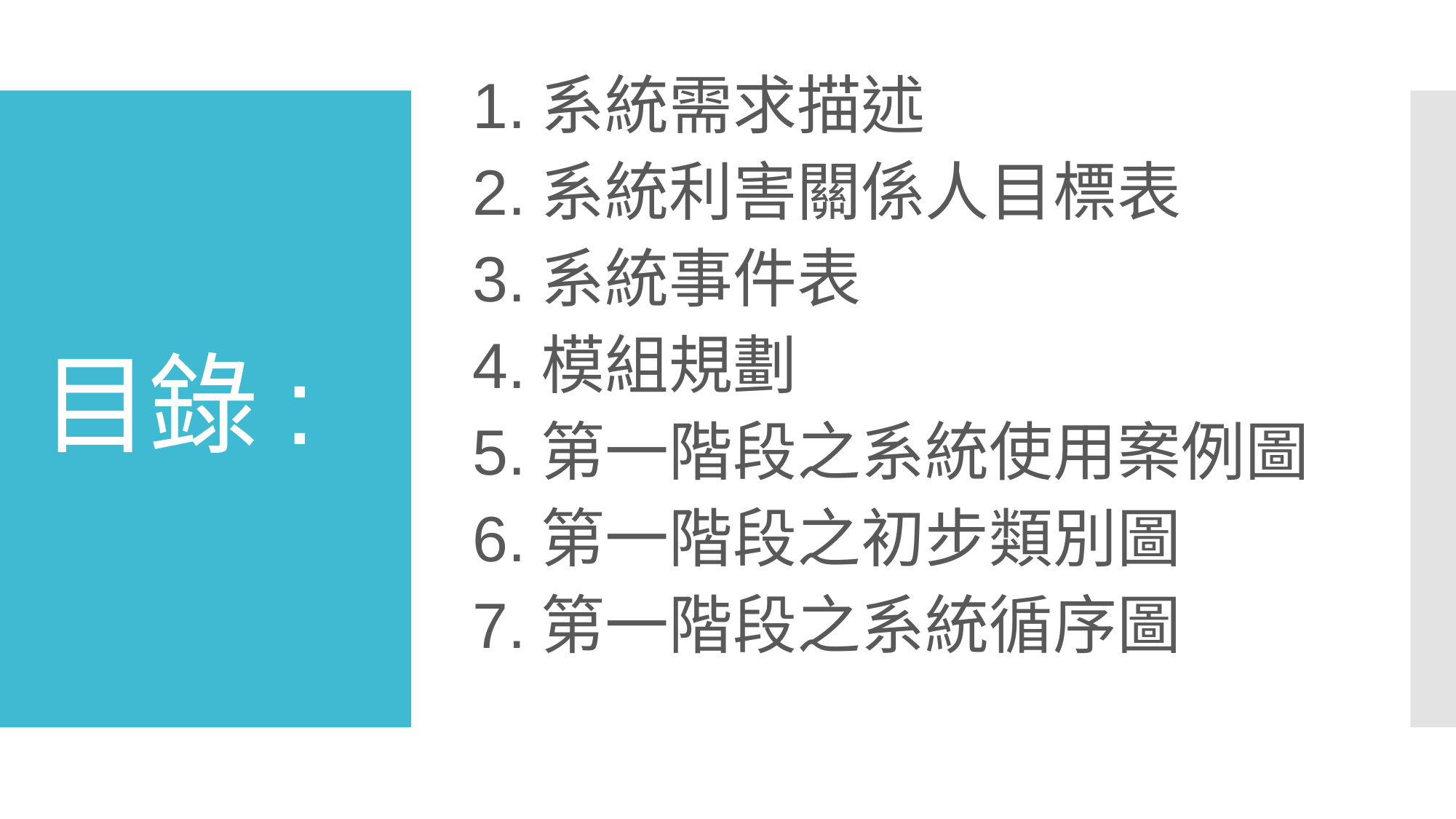

1.系統需求描述
2.系統利害關係人目標表
3.系統事件表
4.模組規劃
5.第一階段之系統使用案例圖
6.第一階段之初步類別圖
7.第一階段之系統循序圖

# 目錄: